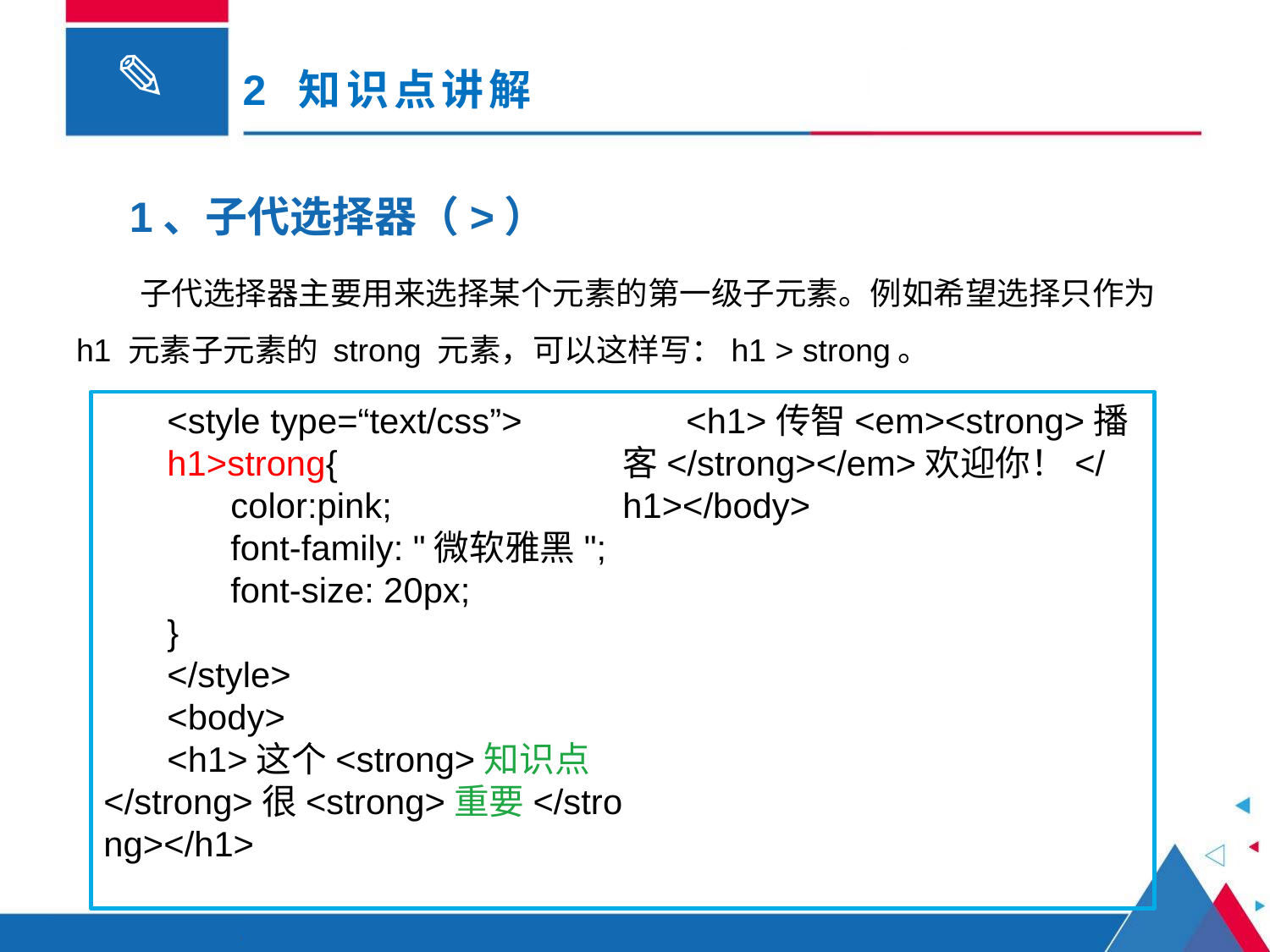

# 2 知识点讲解
1、子代选择器（>）
子代选择器主要用来选择某个元素的第一级子元素。例如希望选择只作为 h1 元素子元素的 strong 元素，可以这样写：h1 > strong。
<style type=“text/css”>
h1>strong{
	color:pink;
	font-family: "微软雅黑";
	font-size: 20px;
}
</style>
<body>
<h1>这个<strong>知识点   </strong>很<strong>重要</strong></h1>
<h1>传智<em><strong>播客</strong></em>欢迎你！</h1></body>